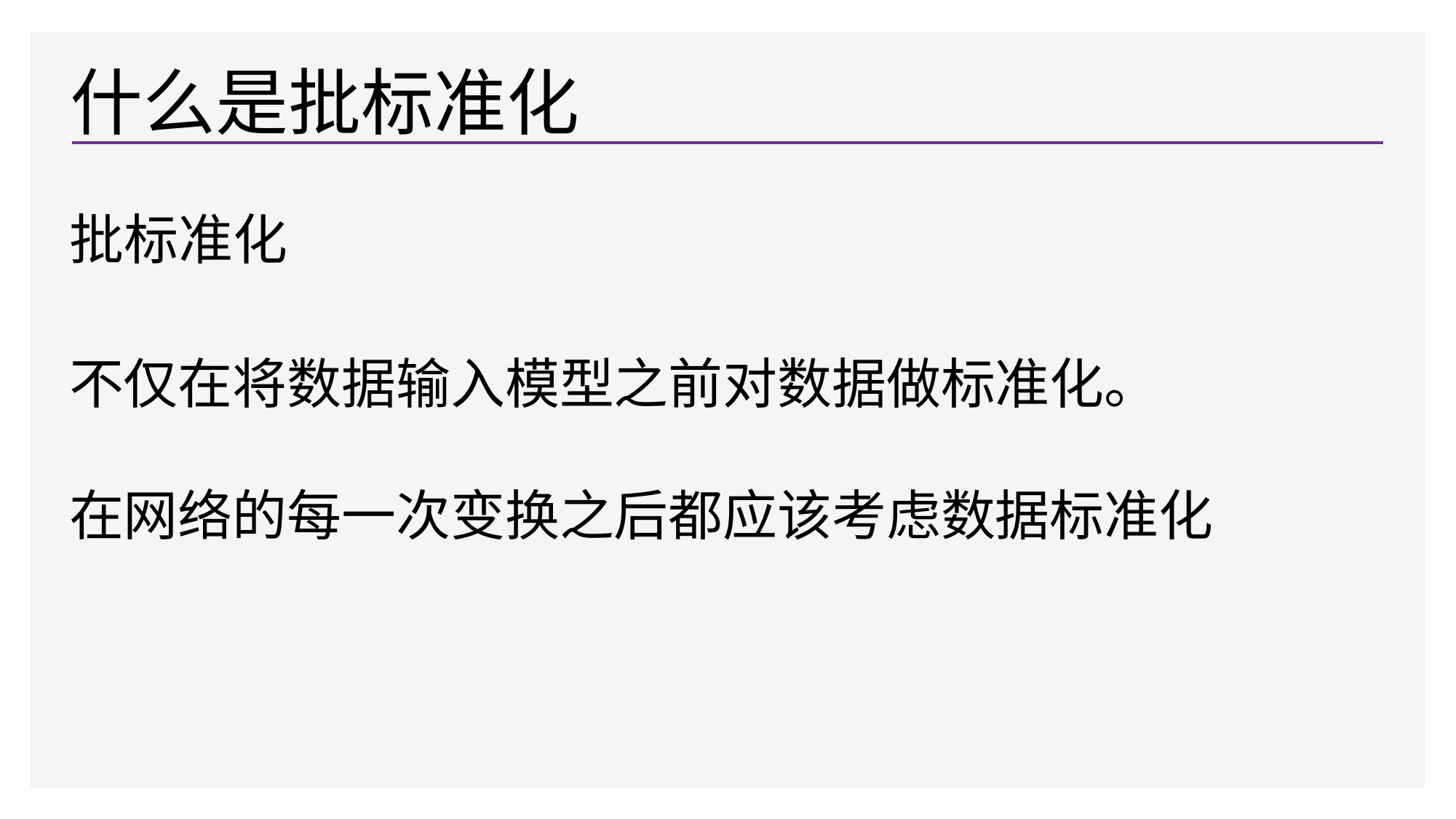

# 什么是批标准化
批标准化
不仅在将数据输入模型之前对数据做标准化。 在网络的每一次变换之后都应该考虑数据标准化